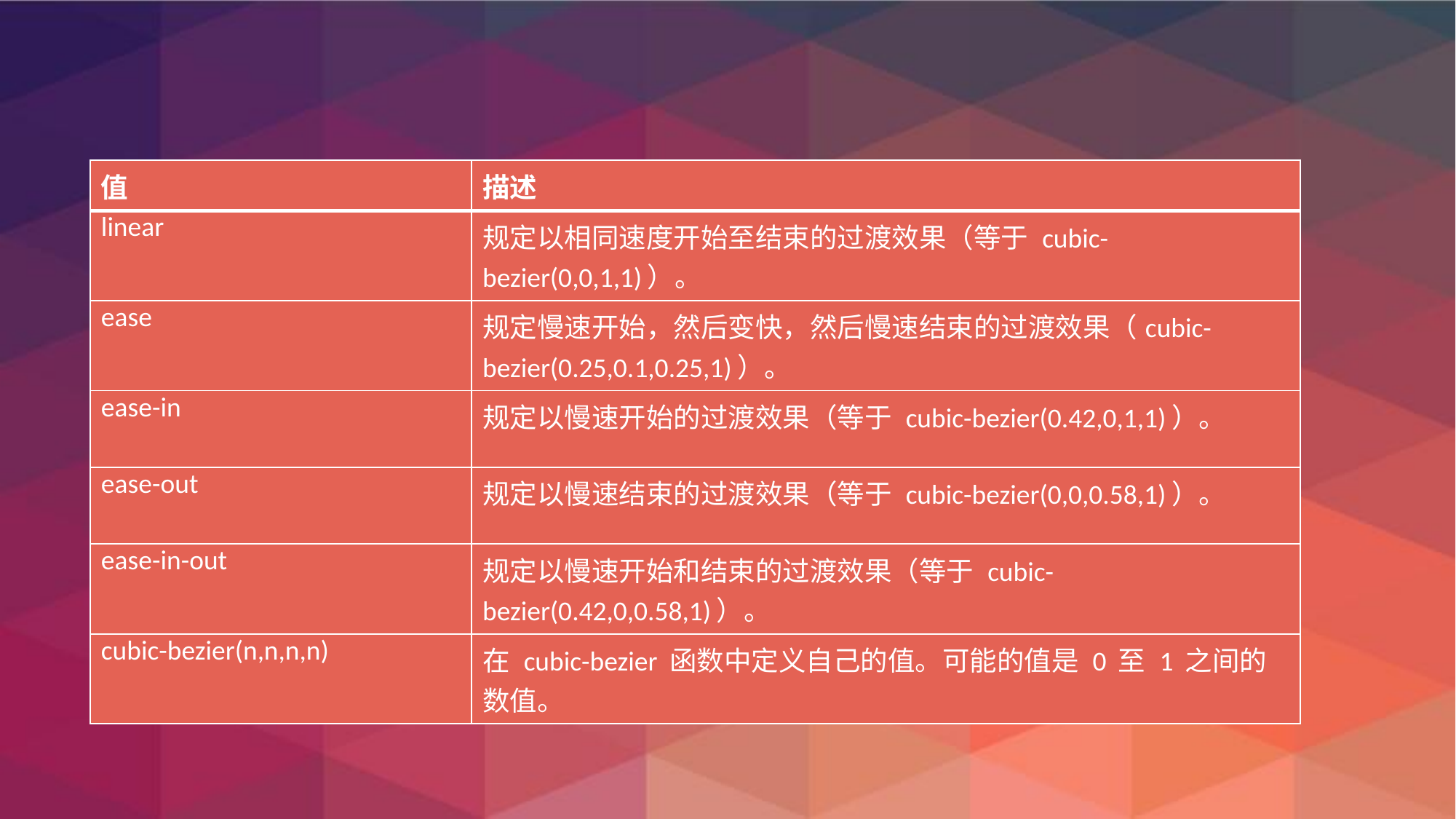

| 值 | 描述 |
| --- | --- |
| linear | 规定以相同速度开始至结束的过渡效果（等于 cubic-bezier(0,0,1,1)）。 |
| ease | 规定慢速开始，然后变快，然后慢速结束的过渡效果（cubic-bezier(0.25,0.1,0.25,1)）。 |
| ease-in | 规定以慢速开始的过渡效果（等于 cubic-bezier(0.42,0,1,1)）。 |
| ease-out | 规定以慢速结束的过渡效果（等于 cubic-bezier(0,0,0.58,1)）。 |
| ease-in-out | 规定以慢速开始和结束的过渡效果（等于 cubic-bezier(0.42,0,0.58,1)）。 |
| cubic-bezier(n,n,n,n) | 在 cubic-bezier 函数中定义自己的值。可能的值是 0 至 1 之间的数值。 |
# H5是什么？
1.HTML5 为 HTML、XHTML 以及 HTML DOM 的新标准。
2.HTML 的上一个版本诞生于 1999 年。自从那以后，Web 世界已经经历了巨变。
3.HTML5 大部分现代浏览器已经具备了 HTML5 支持。